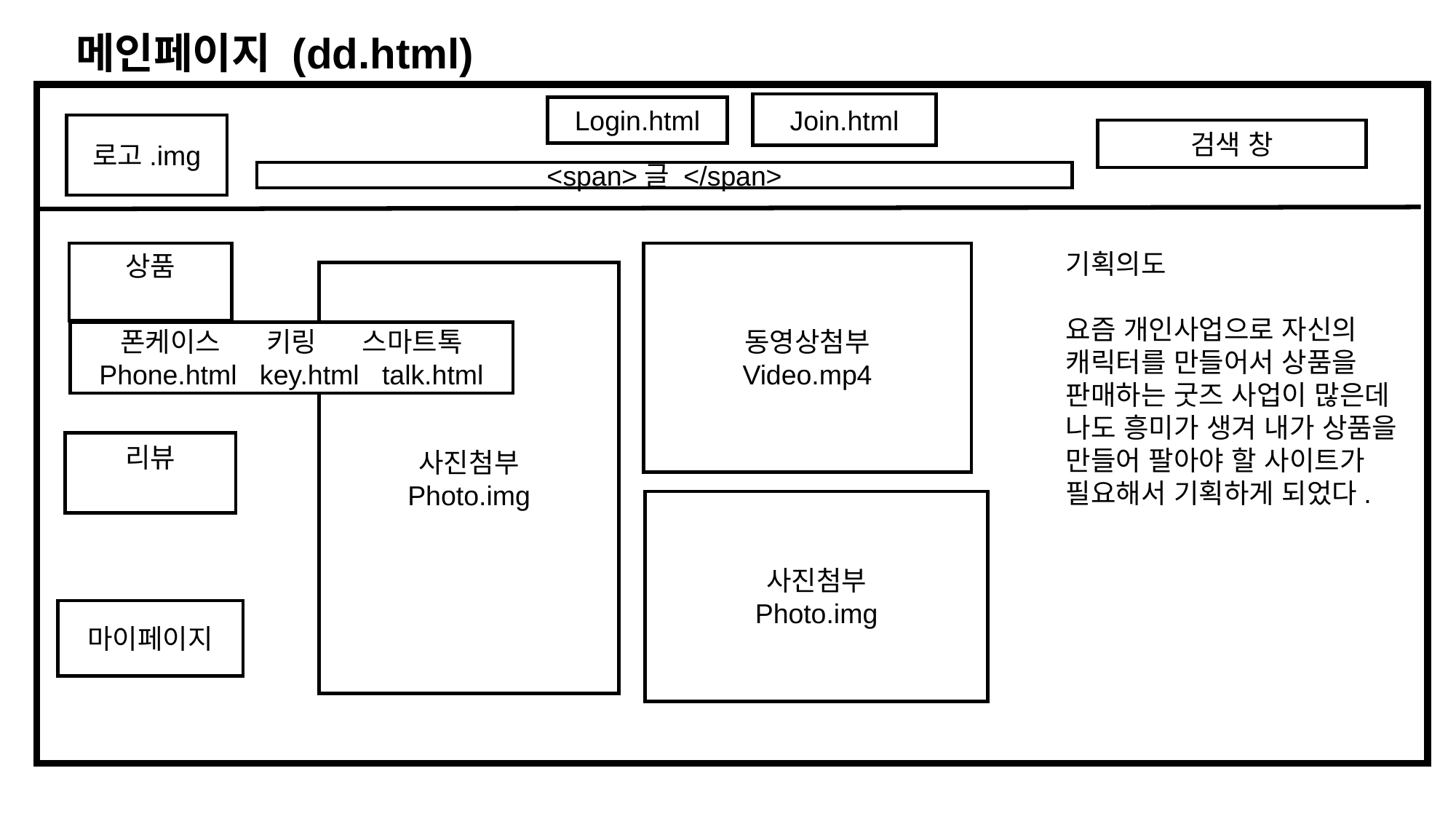

메인페이지 (dd.html)
리
Join.html
Login.html
로고.img
검색 창
<span>글 </span>
기획의도

요즘 개인사업으로 자신의
캐릭터를 만들어서 상품을
판매하는 굿즈 사업이 많은데
나도 흥미가 생겨 내가 상품을
만들어 팔아야 할 사이트가
필요해서 기획하게 되었다.

상품

동영상첨부
Video.mp4
사진첨부
Photo.img
폰케이스      키링      스마트톡
Phone.html   key.html   talk.html
리뷰

사진첨부
Photo.img
마이페이지